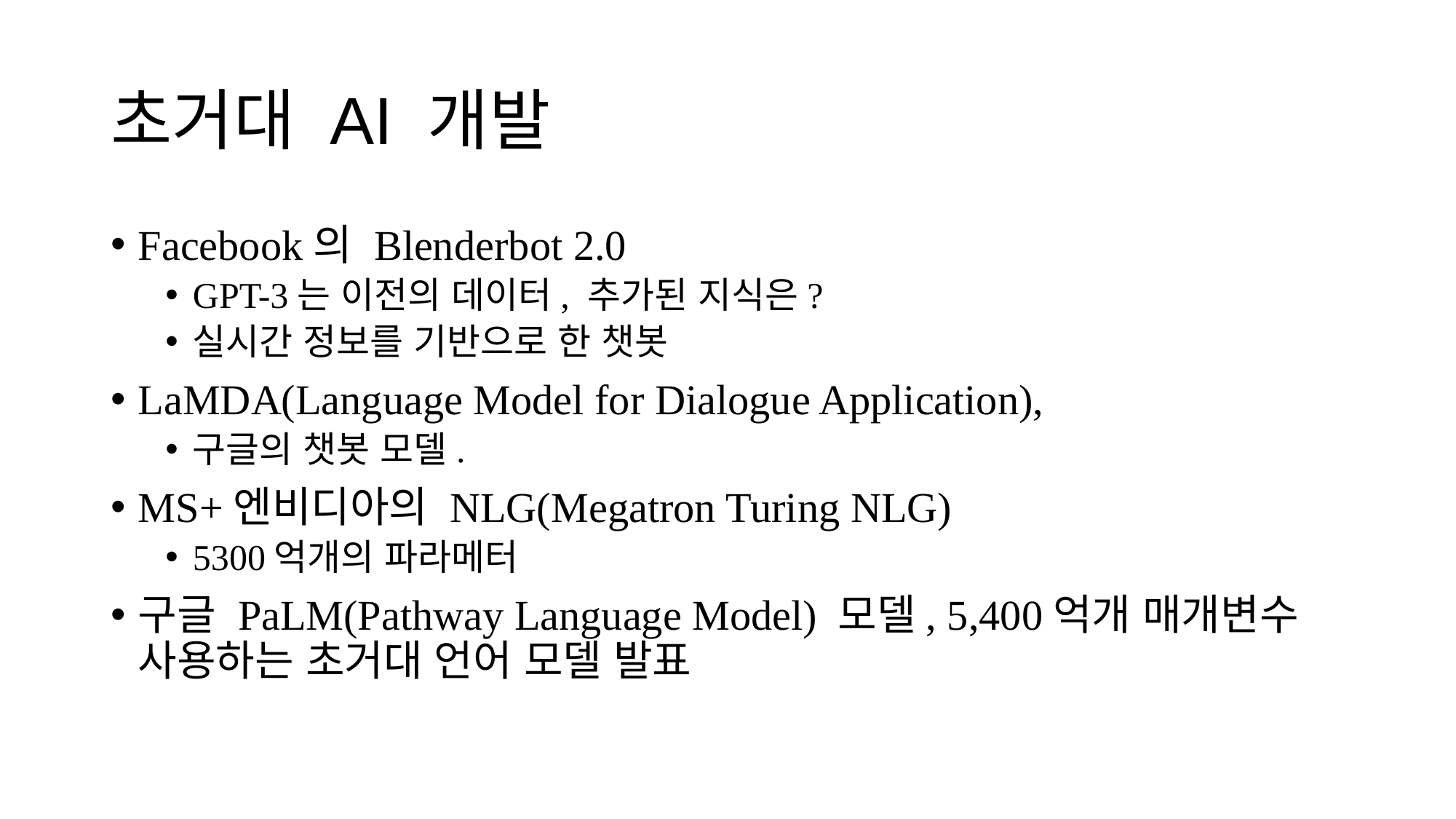

# 초거대 AI 개발
Facebook의 Blenderbot 2.0
GPT-3는 이전의 데이터, 추가된 지식은?
실시간 정보를 기반으로 한 챗봇
LaMDA(Language Model for Dialogue Application),
구글의 챗봇 모델.
MS+엔비디아의 NLG(Megatron Turing NLG)
5300억개의 파라메터
구글 PaLM(Pathway Language Model) 모델, 5,400억개 매개변수 사용하는 초거대 언어 모델 발표